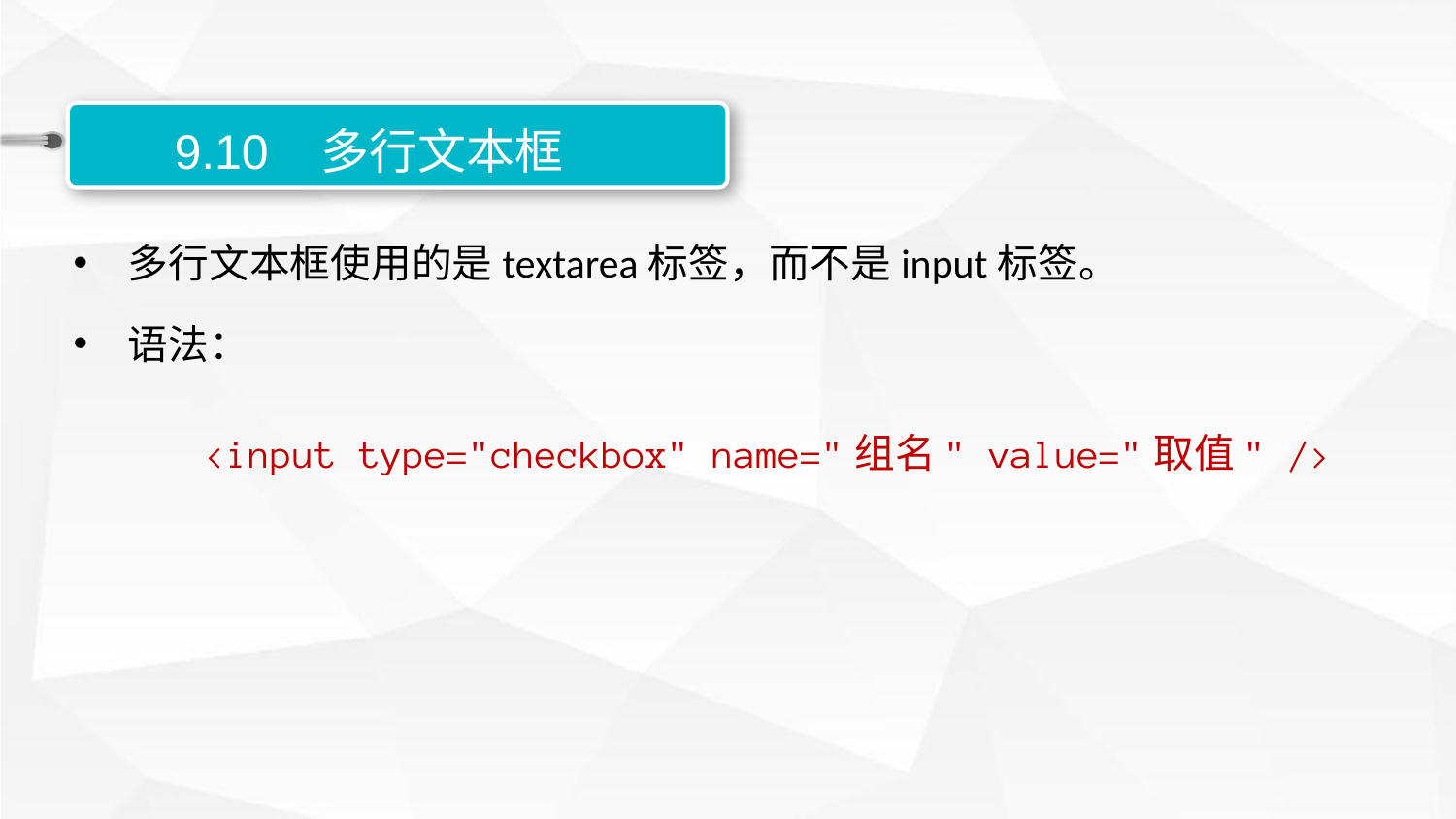

9.10   多行文本框

多行文本框使用的是textarea标签，而不是input标签。
语法：

<input type="checkbox" name="组名" value="取值" />